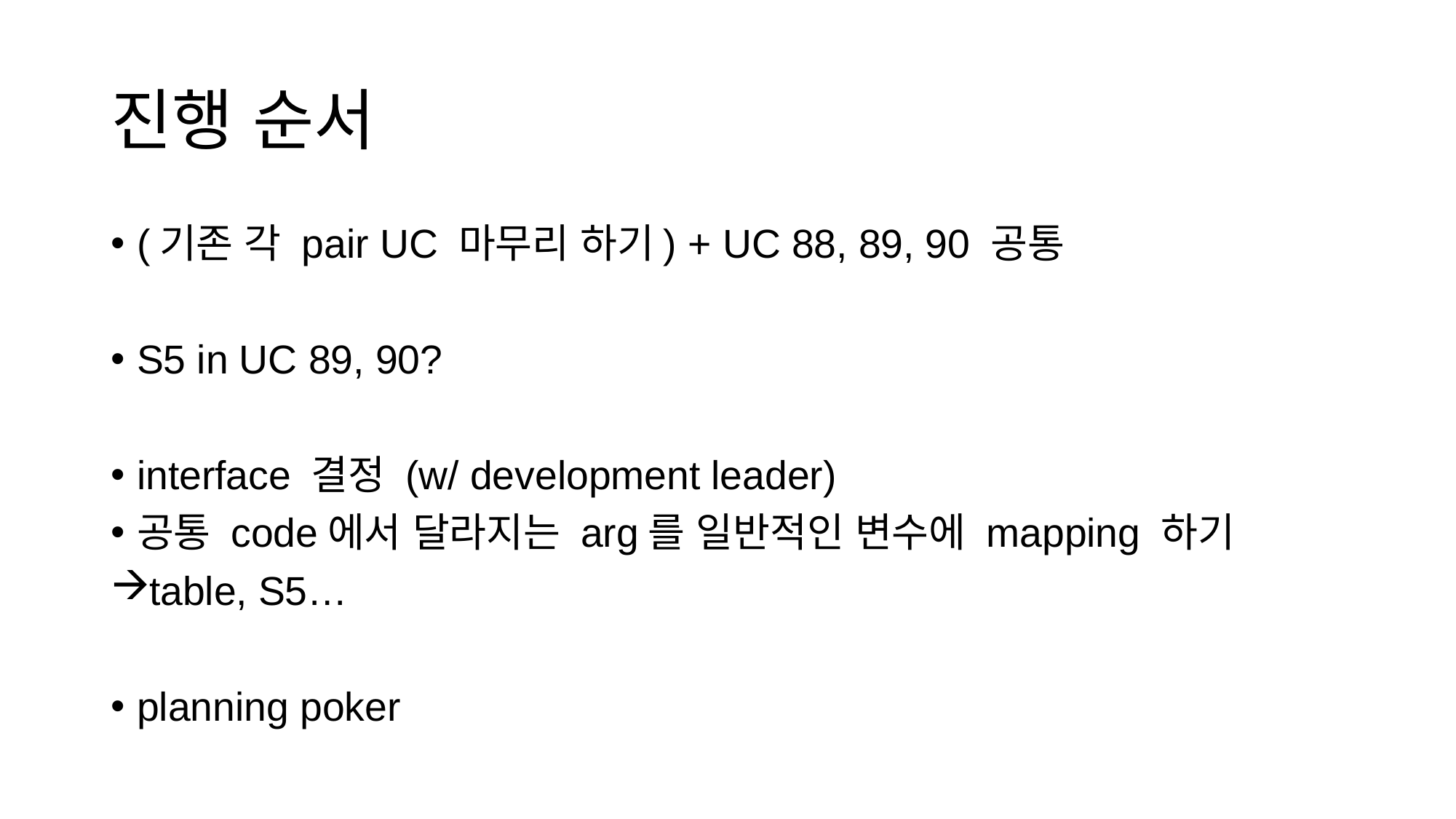

# 진행 순서
(기존 각 pair UC 마무리 하기) + UC 88, 89, 90 공통

S5 in UC 89, 90?

interface 결정 (w/ development leader)
공통 code에서 달라지는 arg를 일반적인 변수에 mapping 하기
table, S5…

planning poker